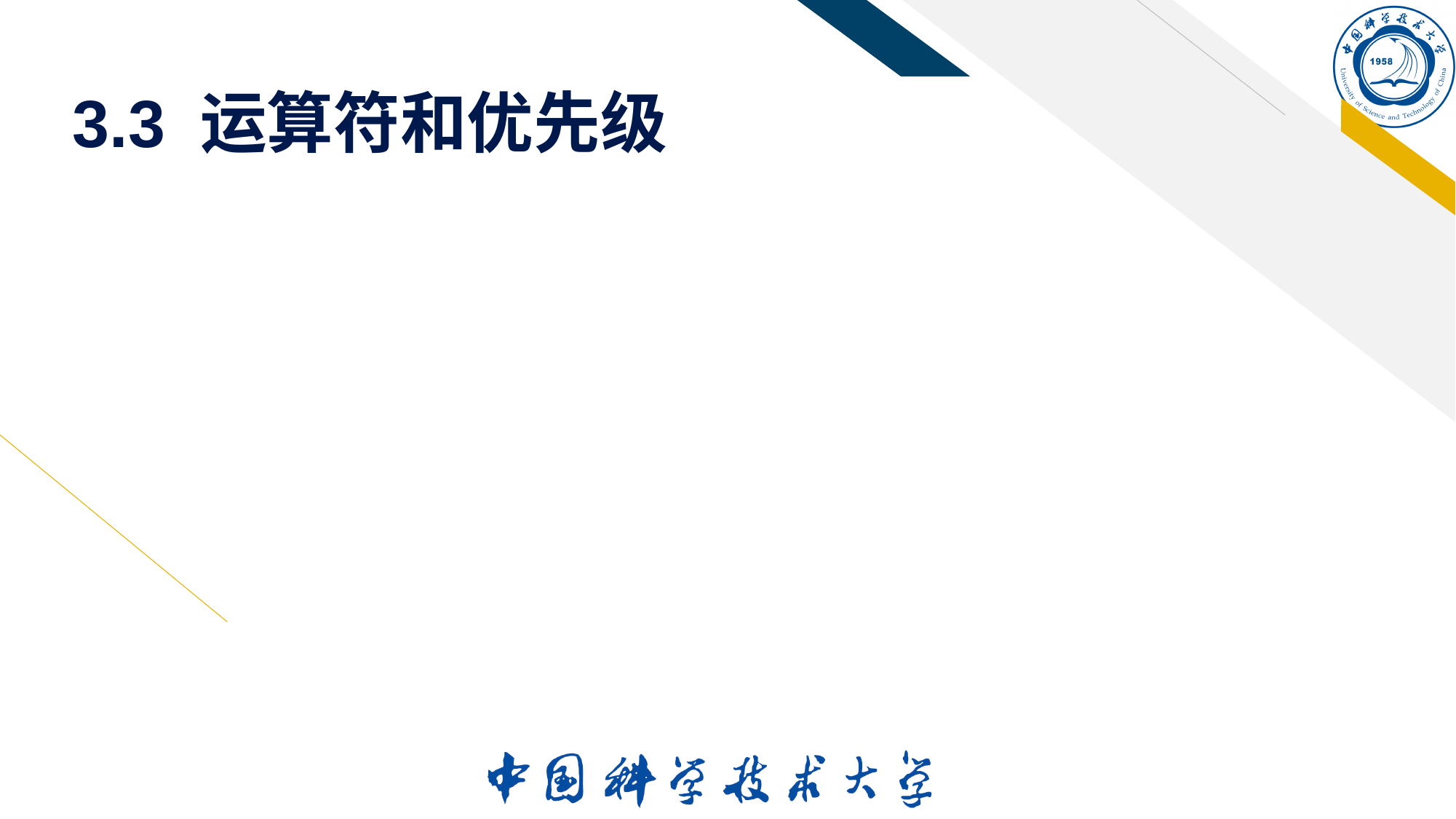

# 3.3 运算符和优先级
2. 优先级
运算符的运算次序按优先级由高到低执行
可以用圆括号( )改变运算符的执行次序
举例：
		a+b*c–d/e     计算顺序如同： (a+(b*c))-(d/e)
	先算乘除，后算加减;  乘除比加减优先级高

		(a+b)*(c-d)/e  用括号限定运算顺序：
		先算加减，后算乘除